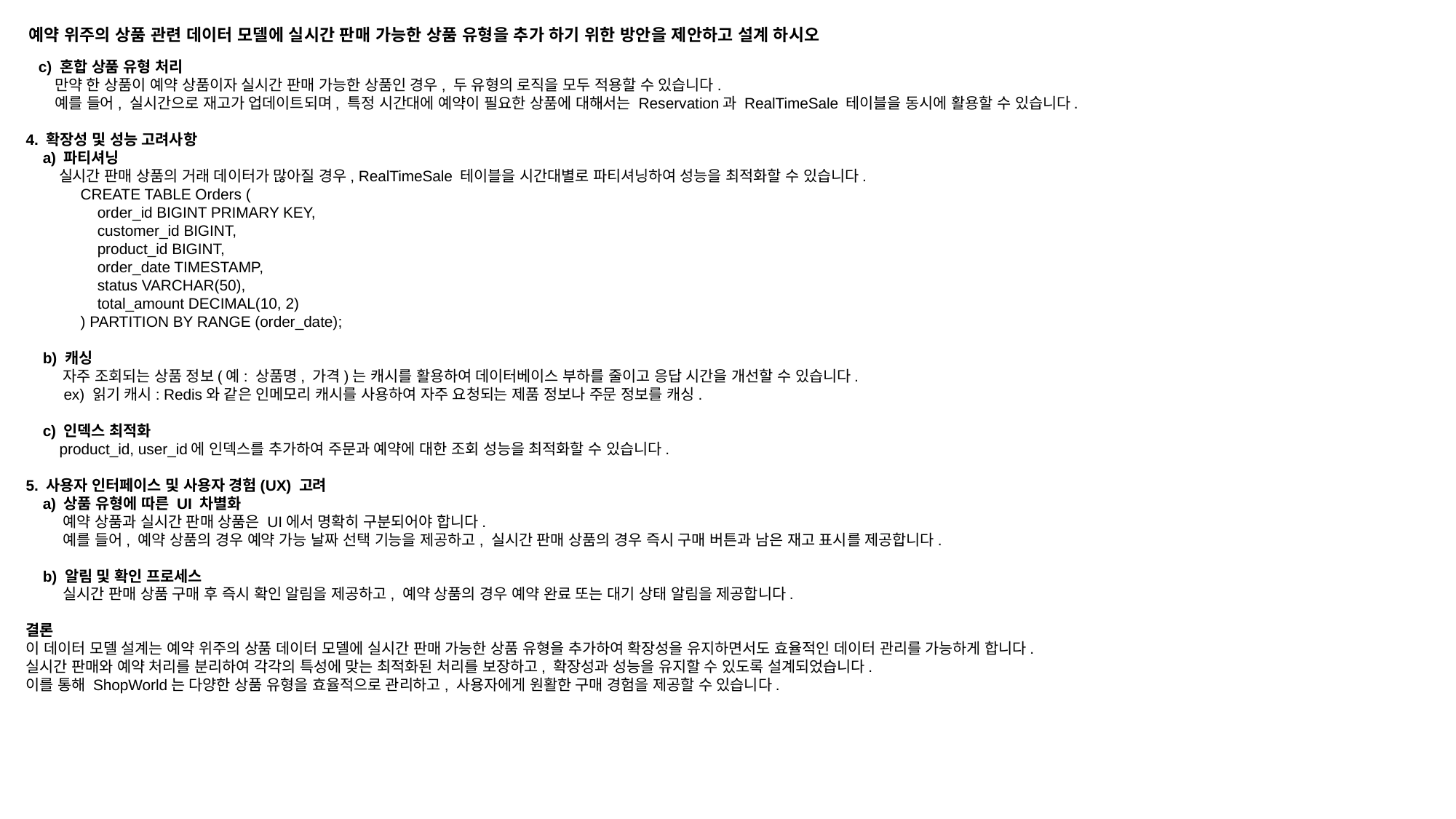

예약 위주의 상품 관련 데이터 모델에 실시간 판매 가능한 상품 유형을 추가 하기 위한 방안을 제안하고 설계 하시오
   c) 혼합 상품 유형 처리
      만약 한 상품이 예약 상품이자 실시간 판매 가능한 상품인 경우, 두 유형의 로직을 모두 적용할 수 있습니다.
      예를 들어, 실시간으로 재고가 업데이트되며, 특정 시간대에 예약이 필요한 상품에 대해서는 Reservation과 RealTimeSale 테이블을 동시에 활용할 수 있습니다.

4. 확장성 및 성능 고려사항
    a) 파티셔닝
       실시간 판매 상품의 거래 데이터가 많아질 경우, RealTimeSale 테이블을 시간대별로 파티셔닝하여 성능을 최적화할 수 있습니다.
CREATE TABLE Orders (
    order_id BIGINT PRIMARY KEY,
    customer_id BIGINT,
    product_id BIGINT,
    order_date TIMESTAMP,
    status VARCHAR(50),
    total_amount DECIMAL(10, 2)
) PARTITION BY RANGE (order_date);

    b) 캐싱
        자주 조회되는 상품 정보(예: 상품명, 가격)는 캐시를 활용하여 데이터베이스 부하를 줄이고 응답 시간을 개선할 수 있습니다.
         ex) 읽기 캐시: Redis와 같은 인메모리 캐시를 사용하여 자주 요청되는 제품 정보나 주문 정보를 캐싱.

    c) 인덱스 최적화
        product_id, user_id에 인덱스를 추가하여 주문과 예약에 대한 조회 성능을 최적화할 수 있습니다.

5. 사용자 인터페이스 및 사용자 경험(UX) 고려
    a) 상품 유형에 따른 UI 차별화
        예약 상품과 실시간 판매 상품은 UI에서 명확히 구분되어야 합니다.
        예를 들어, 예약 상품의 경우 예약 가능 날짜 선택 기능을 제공하고, 실시간 판매 상품의 경우 즉시 구매 버튼과 남은 재고 표시를 제공합니다.

    b) 알림 및 확인 프로세스
        실시간 판매 상품 구매 후 즉시 확인 알림을 제공하고, 예약 상품의 경우 예약 완료 또는 대기 상태 알림을 제공합니다.

결론
이 데이터 모델 설계는 예약 위주의 상품 데이터 모델에 실시간 판매 가능한 상품 유형을 추가하여 확장성을 유지하면서도 효율적인 데이터 관리를 가능하게 합니다.
실시간 판매와 예약 처리를 분리하여 각각의 특성에 맞는 최적화된 처리를 보장하고, 확장성과 성능을 유지할 수 있도록 설계되었습니다.
이를 통해 ShopWorld는 다양한 상품 유형을 효율적으로 관리하고, 사용자에게 원활한 구매 경험을 제공할 수 있습니다.